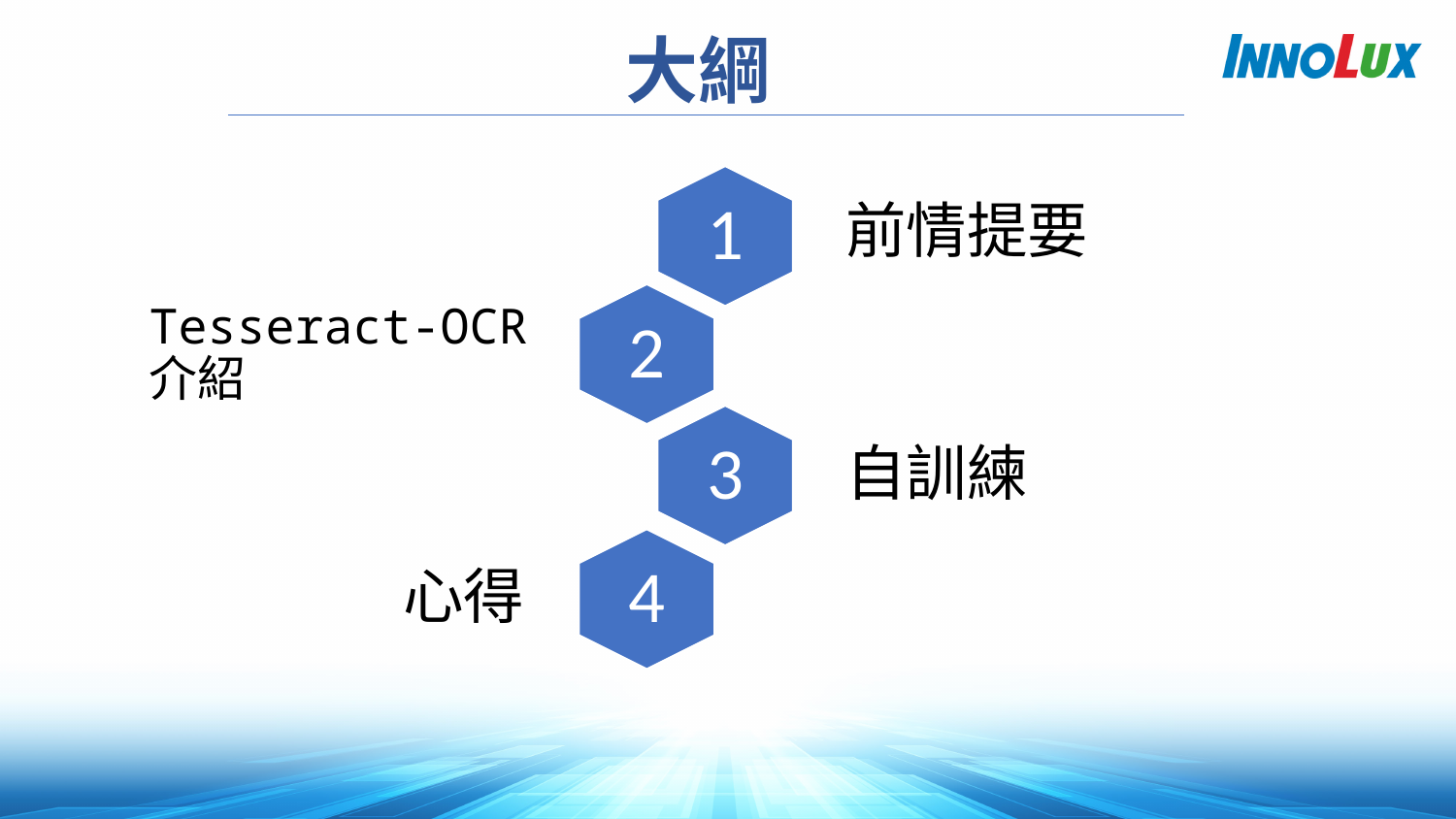

大綱

1

前情提要

2
Tesseract-OCR介紹

3

自訓練

4
心得